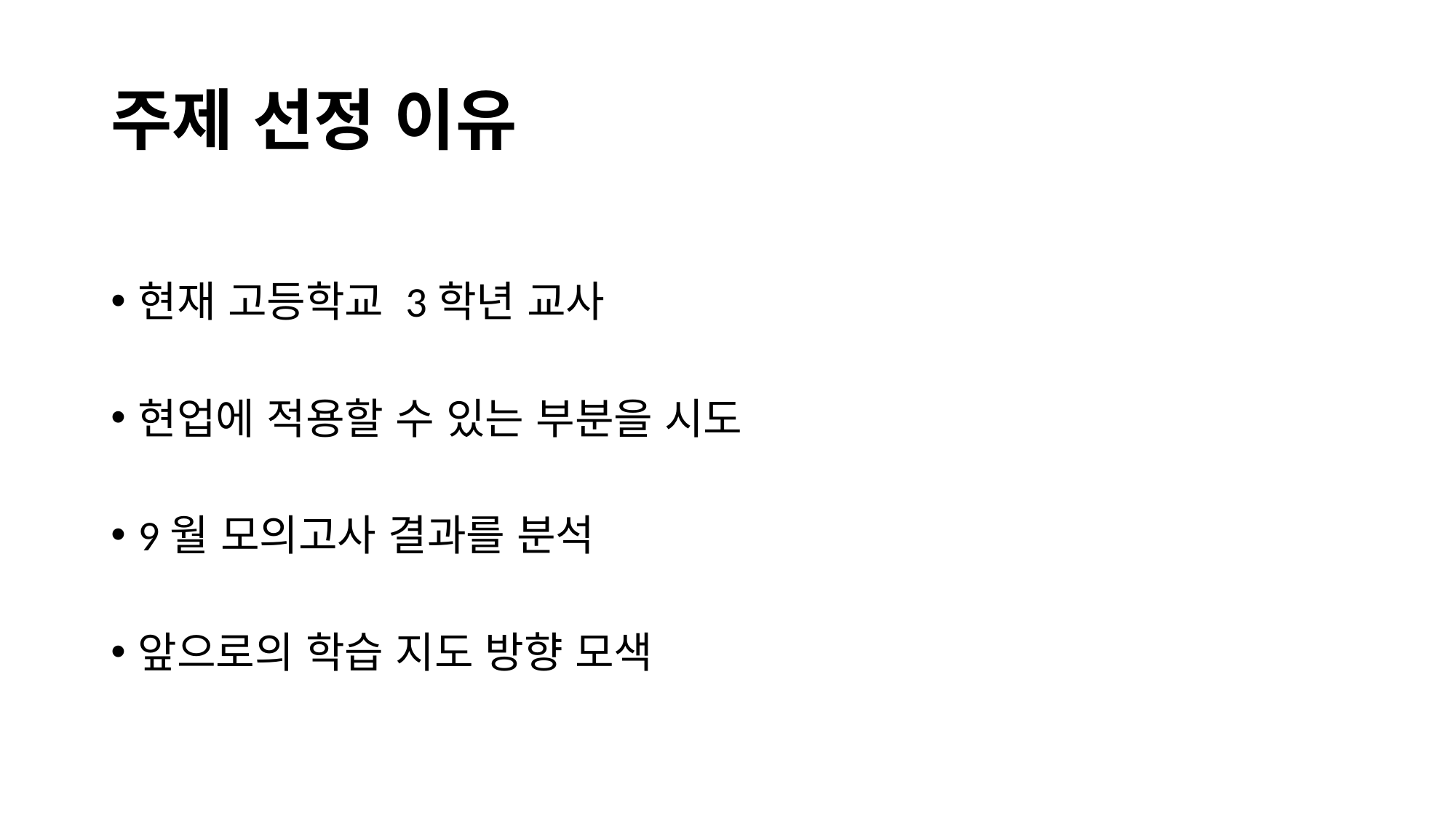

# 주제 선정 이유
현재 고등학교 3학년 교사
현업에 적용할 수 있는 부분을 시도
9월 모의고사 결과를 분석
앞으로의 학습 지도 방향 모색